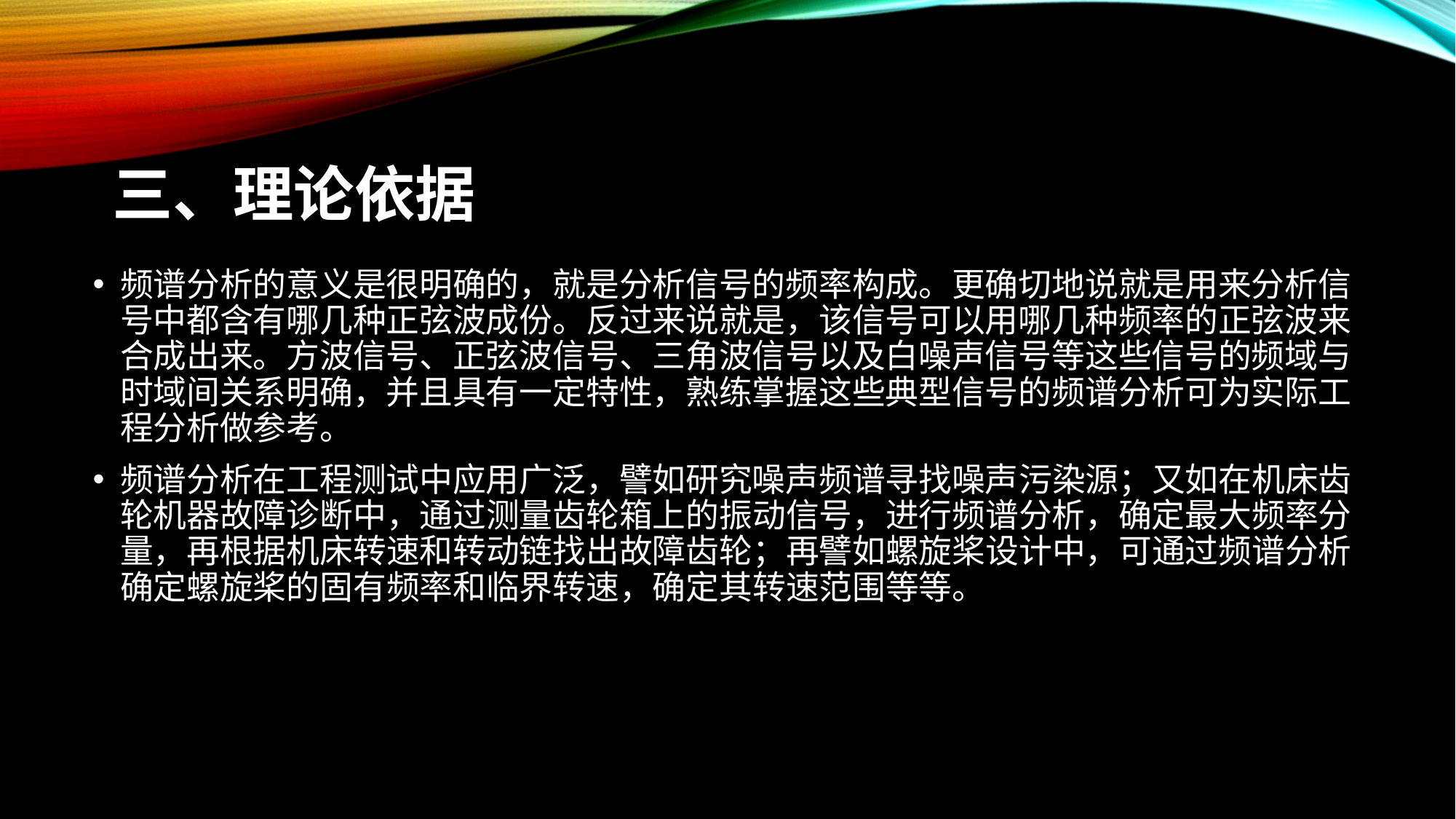

# 三、理论依据
频谱分析的意义是很明确的，就是分析信号的频率构成。更确切地说就是用来分析信号中都含有哪几种正弦波成份。反过来说就是，该信号可以用哪几种频率的正弦波来合成出来。方波信号、正弦波信号、三角波信号以及白噪声信号等这些信号的频域与时域间关系明确，并且具有一定特性，熟练掌握这些典型信号的频谱分析可为实际工程分析做参考。
频谱分析在工程测试中应用广泛，譬如研究噪声频谱寻找噪声污染源；又如在机床齿轮机器故障诊断中，通过测量齿轮箱上的振动信号，进行频谱分析，确定最大频率分量，再根据机床转速和转动链找出故障齿轮；再譬如螺旋桨设计中，可通过频谱分析确定螺旋桨的固有频率和临界转速，确定其转速范围等等。